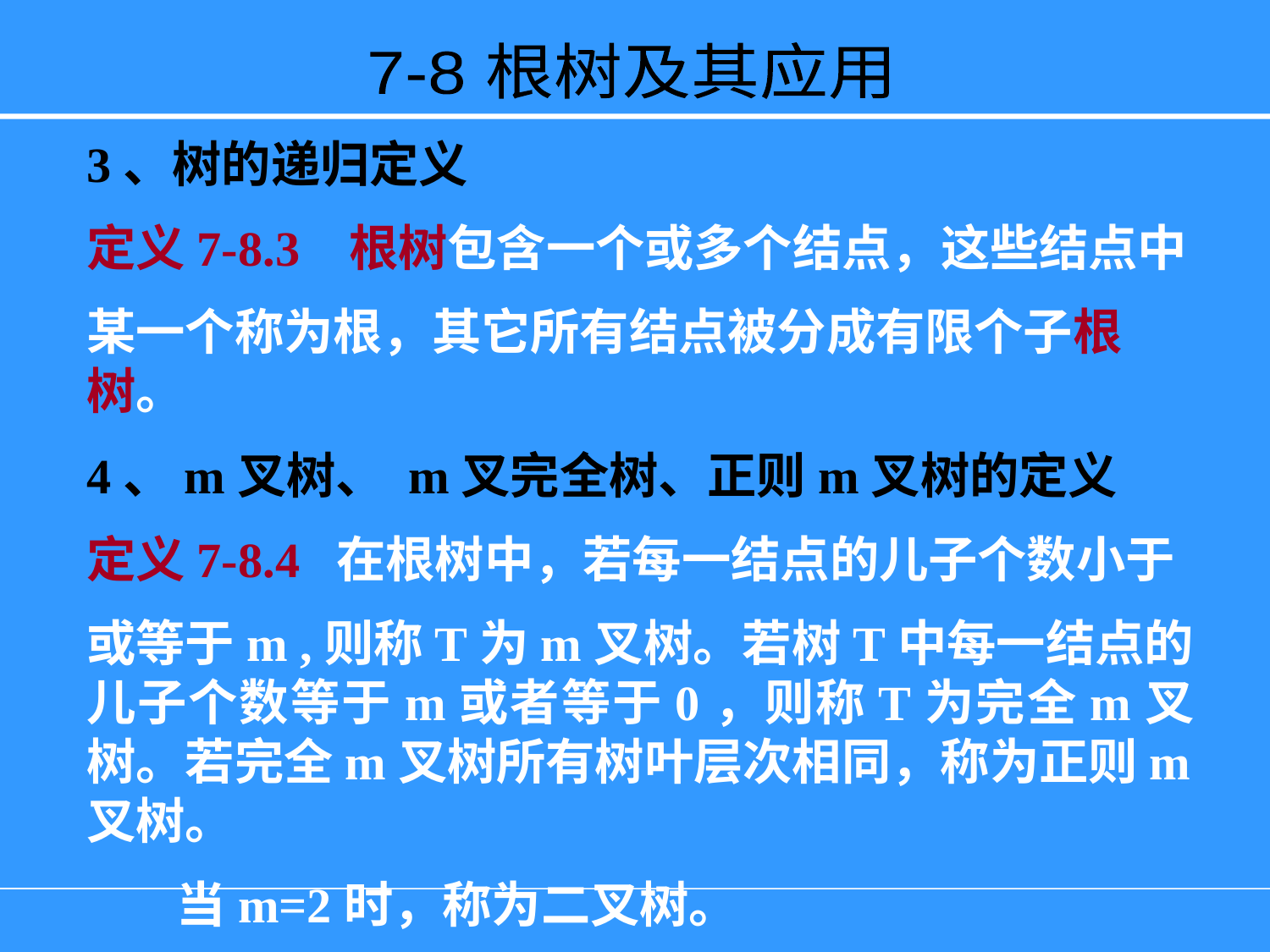

7-8 根树及其应用

3、树的递归定义
定义7-8.3   根树包含一个或多个结点，这些结点中
某一个称为根，其它所有结点被分成有限个子根树。
4、m叉树、 m叉完全树、正则m叉树的定义
定义7-8.4  在根树中，若每一结点的儿子个数小于
或等于m ,则称T为m叉树。若树T中每一结点的儿子个数等于m或者等于0，则称T为完全m叉树。若完全m叉树所有树叶层次相同，称为正则m叉树。
       当m=2时，称为二叉树。